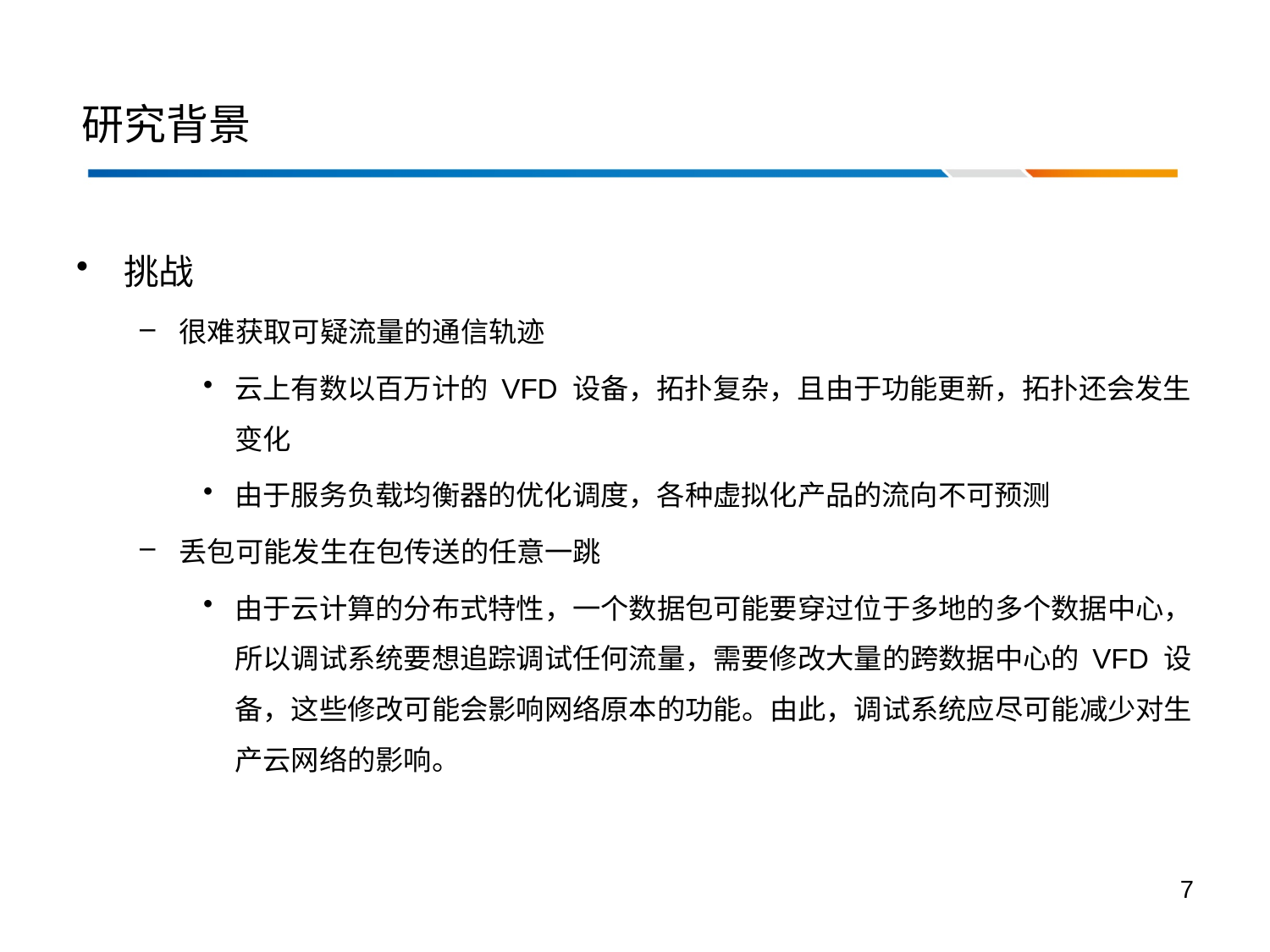

# 研究背景
挑战
很难获取可疑流量的通信轨迹
云上有数以百万计的 VFD 设备，拓扑复杂，且由于功能更新，拓扑还会发生变化
由于服务负载均衡器的优化调度，各种虚拟化产品的流向不可预测
丢包可能发生在包传送的任意一跳
由于云计算的分布式特性，一个数据包可能要穿过位于多地的多个数据中心，所以调试系统要想追踪调试任何流量，需要修改大量的跨数据中心的 VFD 设备，这些修改可能会影响网络原本的功能。由此，调试系统应尽可能减少对生产云网络的影响。
7